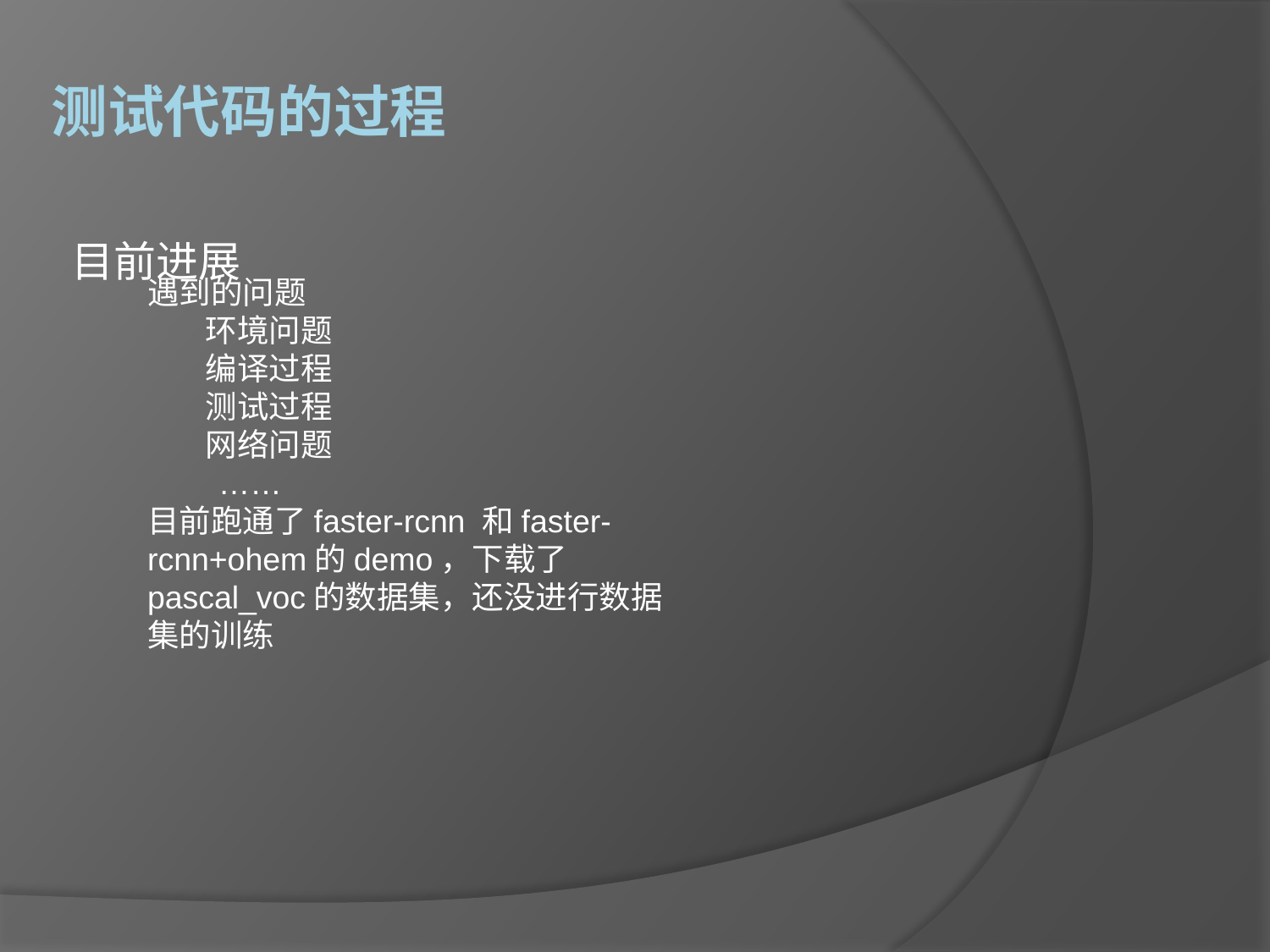

# 测试代码的过程
目前进展
遇到的问题
       环境问题
       编译过程
       测试过程
       网络问题
        ……
目前跑通了faster-rcnn 和faster-rcnn+ohem的demo，下载了pascal_voc的数据集，还没进行数据集的训练